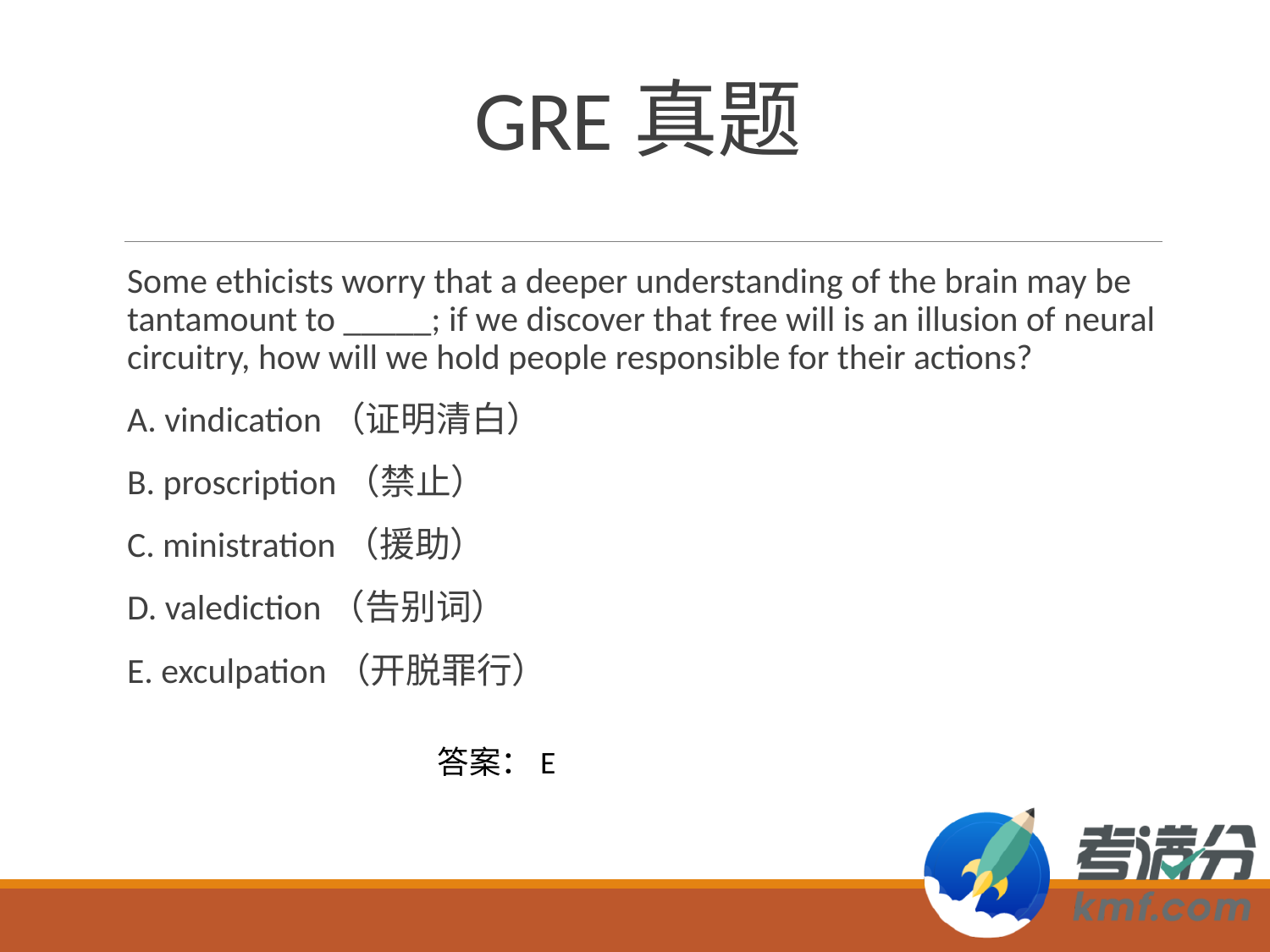

# GRE真题
Some ethicists worry that a deeper understanding of the brain may be tantamount to _____; if we discover that free will is an illusion of neural circuitry, how will we hold people responsible for their actions?
A. vindication（证明清白）
B. proscription（禁止）
C. ministration（援助）
D. valediction（告别词）
E. exculpation（开脱罪行）
答案：E